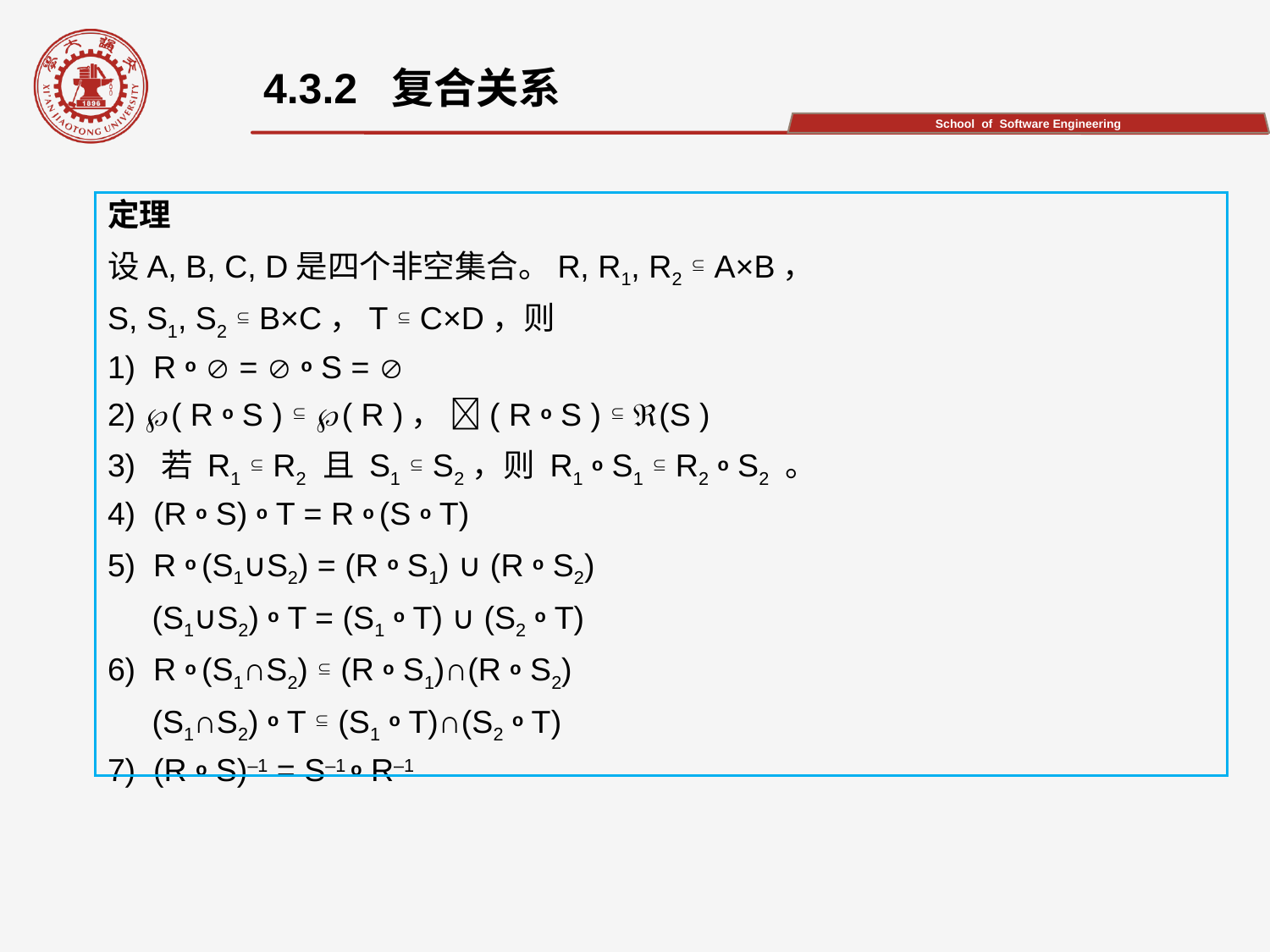

4.3.2  复合关系

定理
设A, B, C, D是四个非空集合。R, R1, R2 ⊆ A×B，
S, S1, S2 ⊆ B×C，T ⊆ C×D，则
1)  R o ∅ = ∅ o S = ∅
2) ℘( R o S ) ⊆ ℘( R )， ℜ( R o S ) ⊆ ℜ(S )
3)  若 R1 ⊆ R2 且 S1 ⊆ S2，则 R1 o S1 ⊆ R2 o S2 。
4)  (R o S) o T = R o (S o T)
5)  R o (S1∪S2) = (R o S1) ∪ (R o S2)
     (S1∪S2) o T = (S1 o T) ∪ (S2 o T)
6)  R o (S1∩S2) ⊆ (R o S1)∩(R o S2)
     (S1∩S2) o T ⊆ (S1 o T)∩(S2 o T)
7)  (R o S)–1 = S–1 o R–1